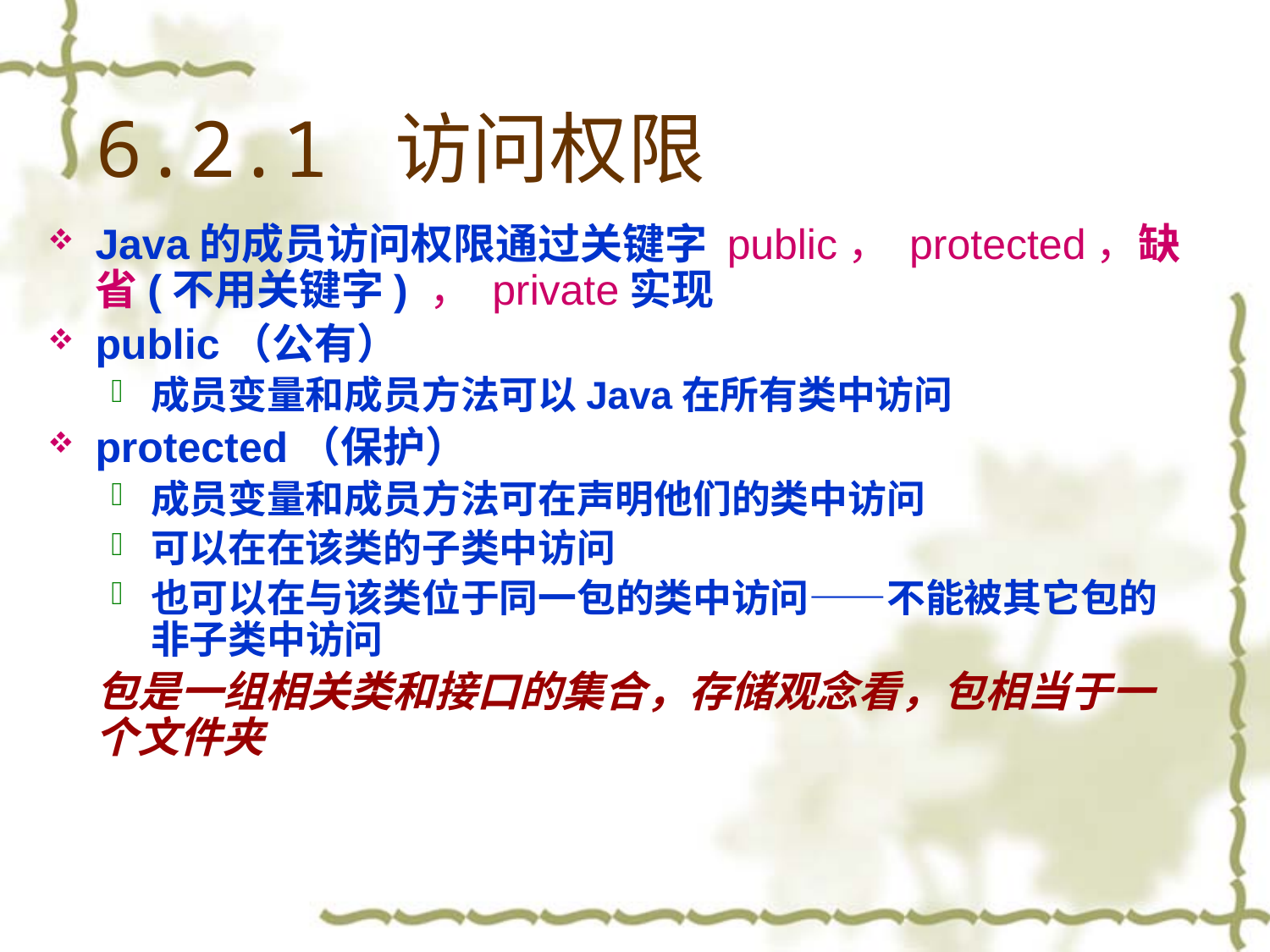

# 6.2.1 访问权限
Java的成员访问权限通过关键字 public， protected，缺省(不用关键字) ， private实现
public（公有）
成员变量和成员方法可以Java在所有类中访问
protected（保护）
成员变量和成员方法可在声明他们的类中访问
可以在在该类的子类中访问
也可以在与该类位于同一包的类中访问——不能被其它包的非子类中访问
    包是一组相关类和接口的集合，存储观念看，包相当于一个文件夹